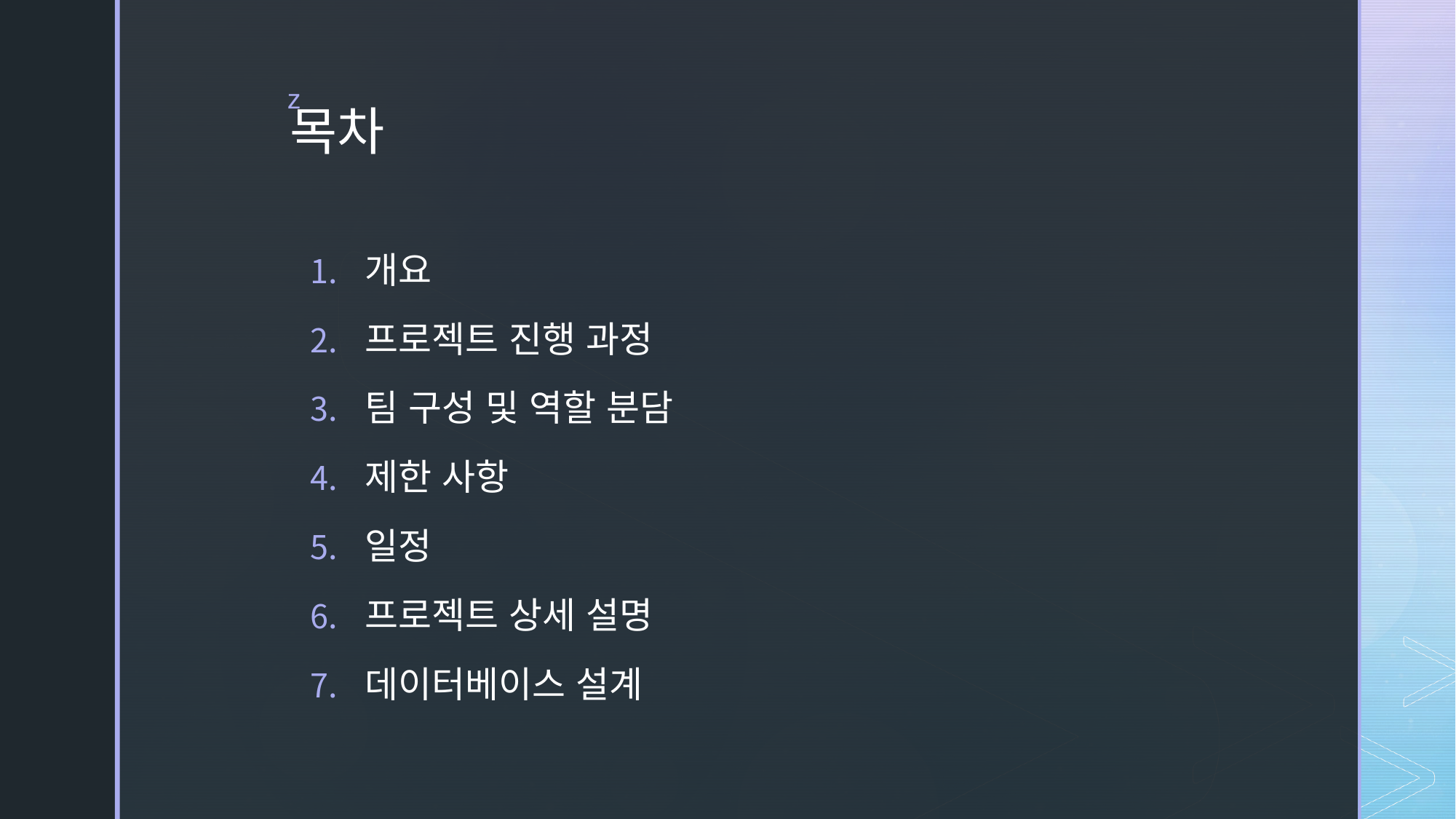

# 목차
개요
프로젝트 진행 과정
팀 구성 및 역할 분담
제한 사항
일정
프로젝트 상세 설명
데이터베이스 설계